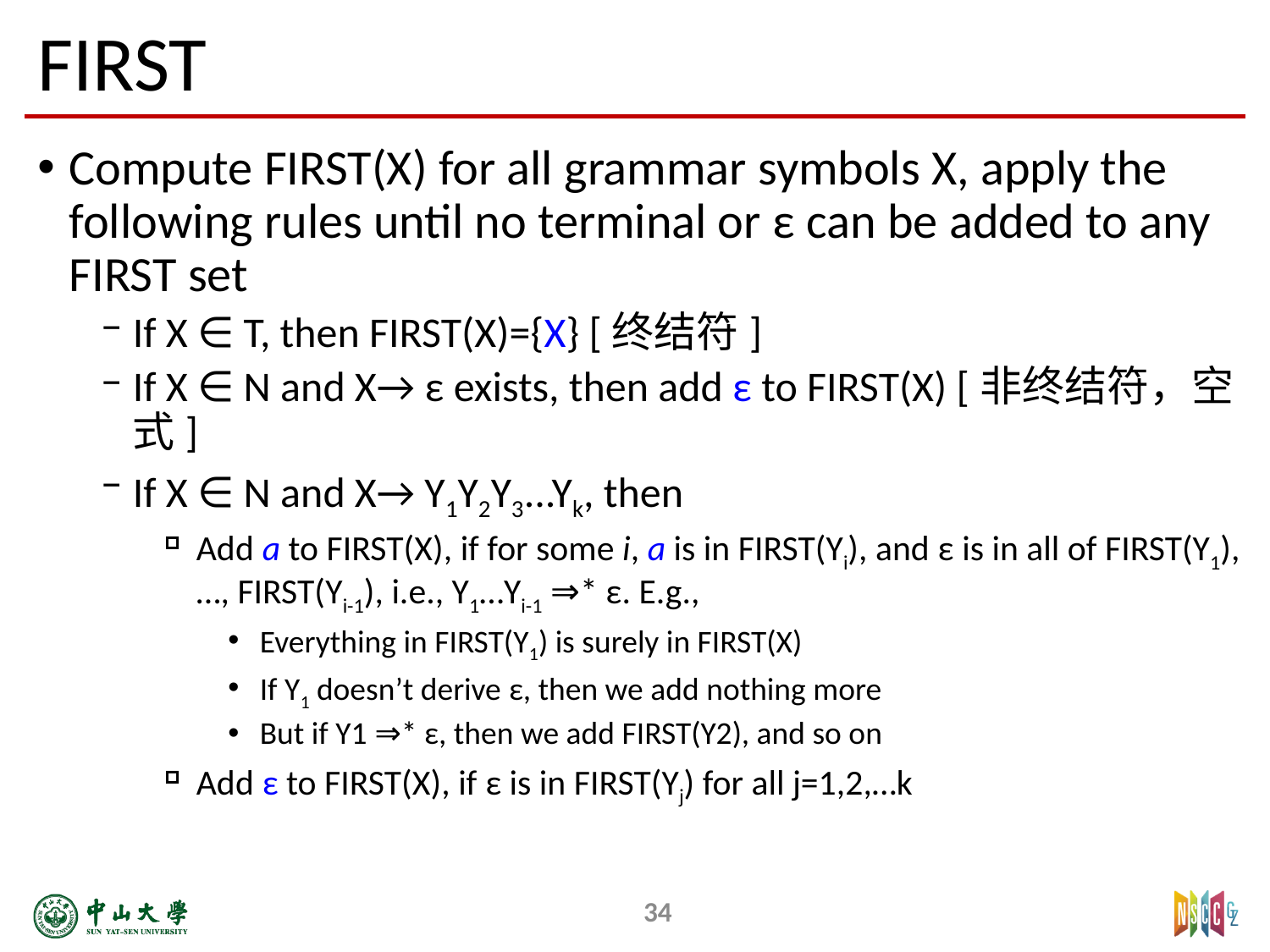

# FIRST
Compute FIRST(X) for all grammar symbols X, apply the following rules until no terminal or ε can be added to any FIRST set
If X ∈ T, then FIRST(X)={X} [终结符]
If X ∈ N and X→ ε exists, then add ε to FIRST(X) [非终结符，空式]
If X ∈ N and X→ Y1Y2Y3...Yk, then
Add a to FIRST(X), if for some i, a is in FIRST(Yi), and ε is in all of FIRST(Y1), …, FIRST(Yi-1), i.e., Y1…Yi-1 ⇒* ε. E.g.,
Everything in FIRST(Y1) is surely in FIRST(X)
If Y1 doesn’t derive ε, then we add nothing more
But if Y1 ⇒* ε, then we add FIRST(Y2), and so on
Add ε to FIRST(X), if ε is in FIRST(Yj) for all j=1,2,…k
34